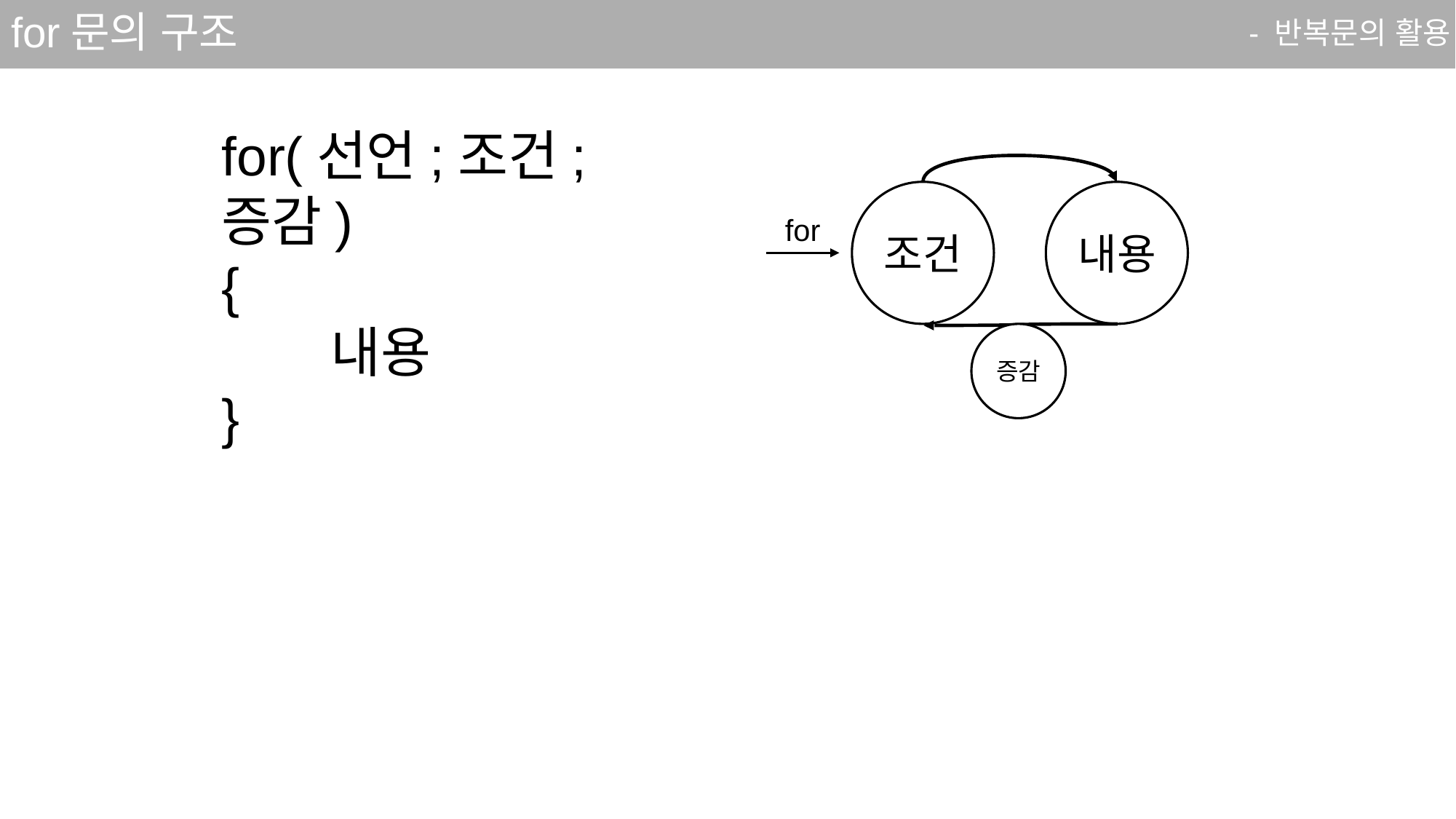

# for문의 구조
- 반복문의 활용
for(선언;조건;증감)
{
	내용
}
조건
내용
for
증감